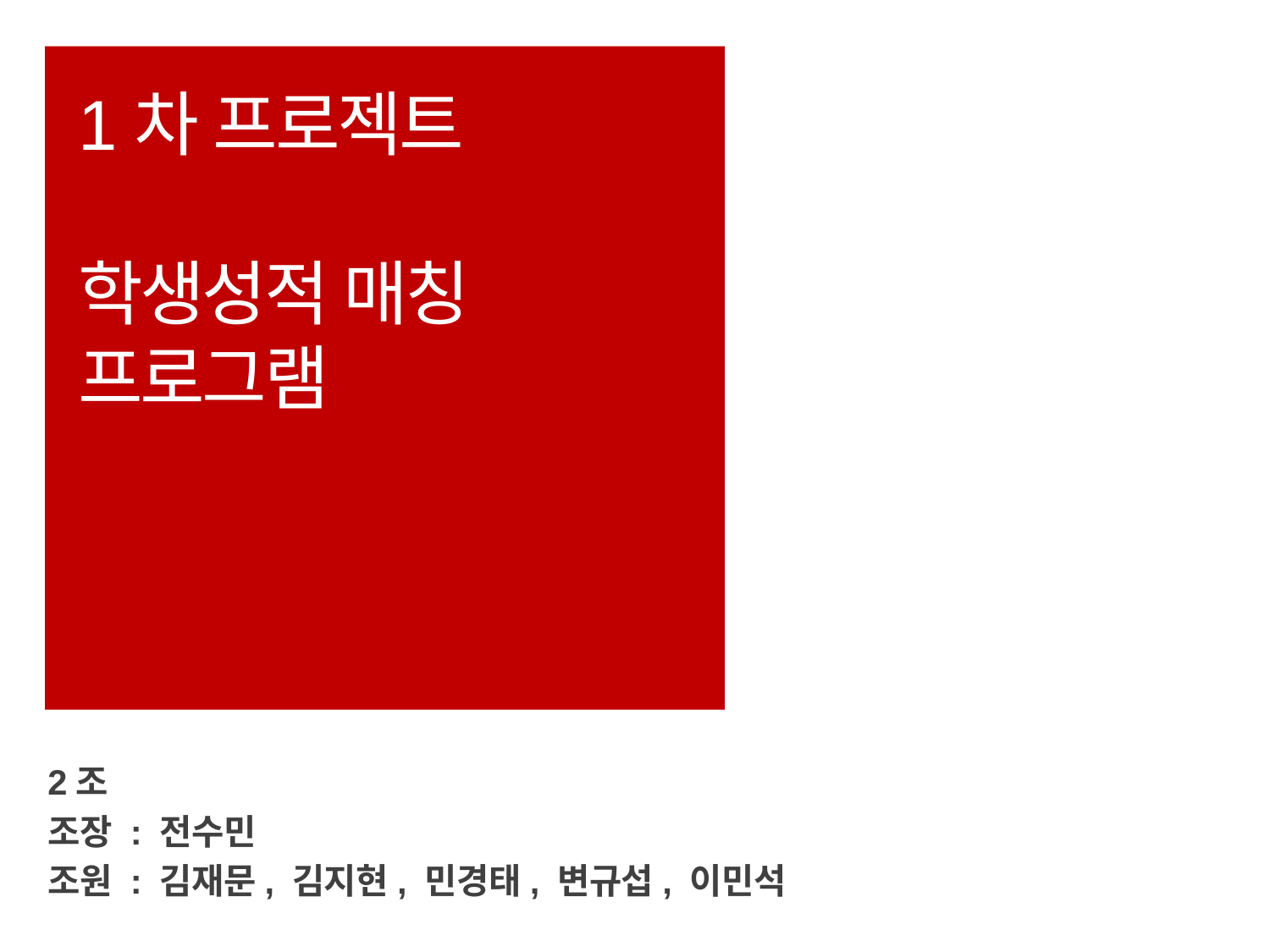

# 1차 프로젝트 학생성적 매칭 프로그램
2조
조장 : 전수민
조원 : 김재문, 김지현, 민경태, 변규섭, 이민석